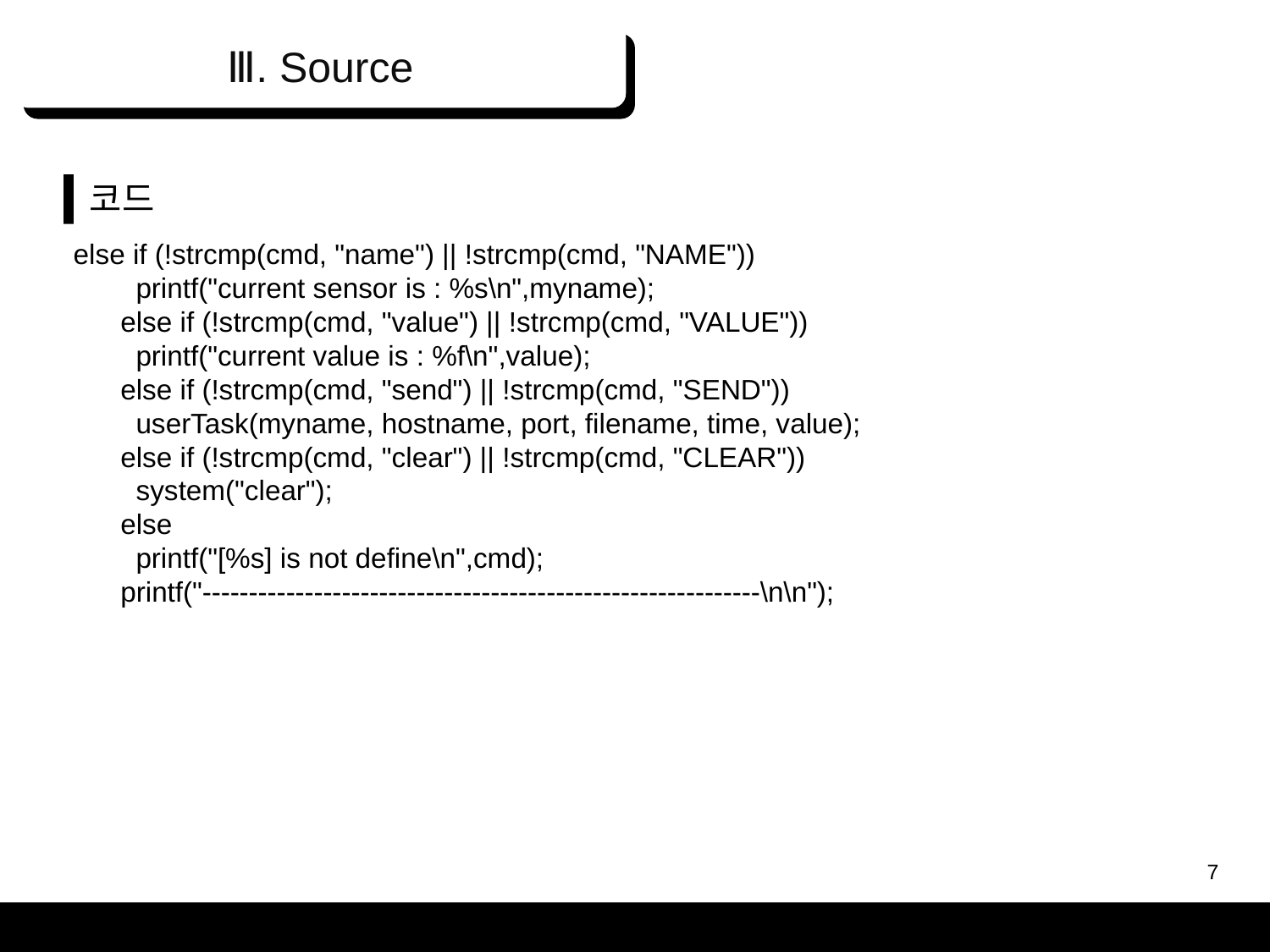

Ⅲ. Source

코드

else if (!strcmp(cmd, "name") || !strcmp(cmd, "NAME"))
        printf("current sensor is : %s\n",myname);
      else if (!strcmp(cmd, "value") || !strcmp(cmd, "VALUE"))
        printf("current value is : %f\n",value);
      else if (!strcmp(cmd, "send") || !strcmp(cmd, "SEND"))
        userTask(myname, hostname, port, filename, time, value);
      else if (!strcmp(cmd, "clear") || !strcmp(cmd, "CLEAR"))
        system("clear");
      else
        printf("[%s] is not define\n",cmd);
      printf("------------------------------------------------------------\n\n");

7